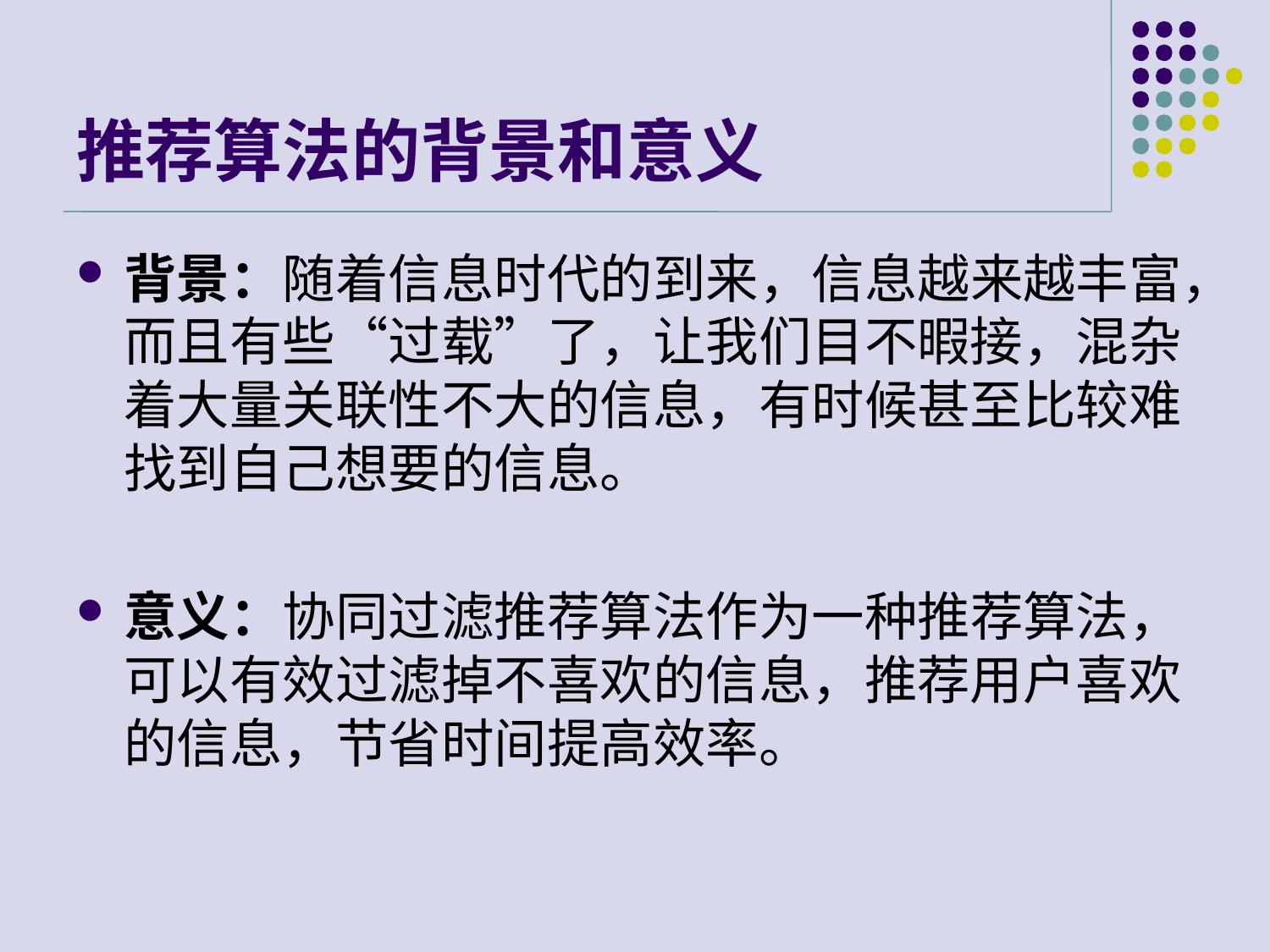

# 推荐算法的背景和意义
背景：随着信息时代的到来，信息越来越丰富，而且有些“过载”了，让我们目不暇接，混杂着大量关联性不大的信息，有时候甚至比较难找到自己想要的信息。

意义：协同过滤推荐算法作为一种推荐算法，可以有效过滤掉不喜欢的信息，推荐用户喜欢的信息，节省时间提高效率。